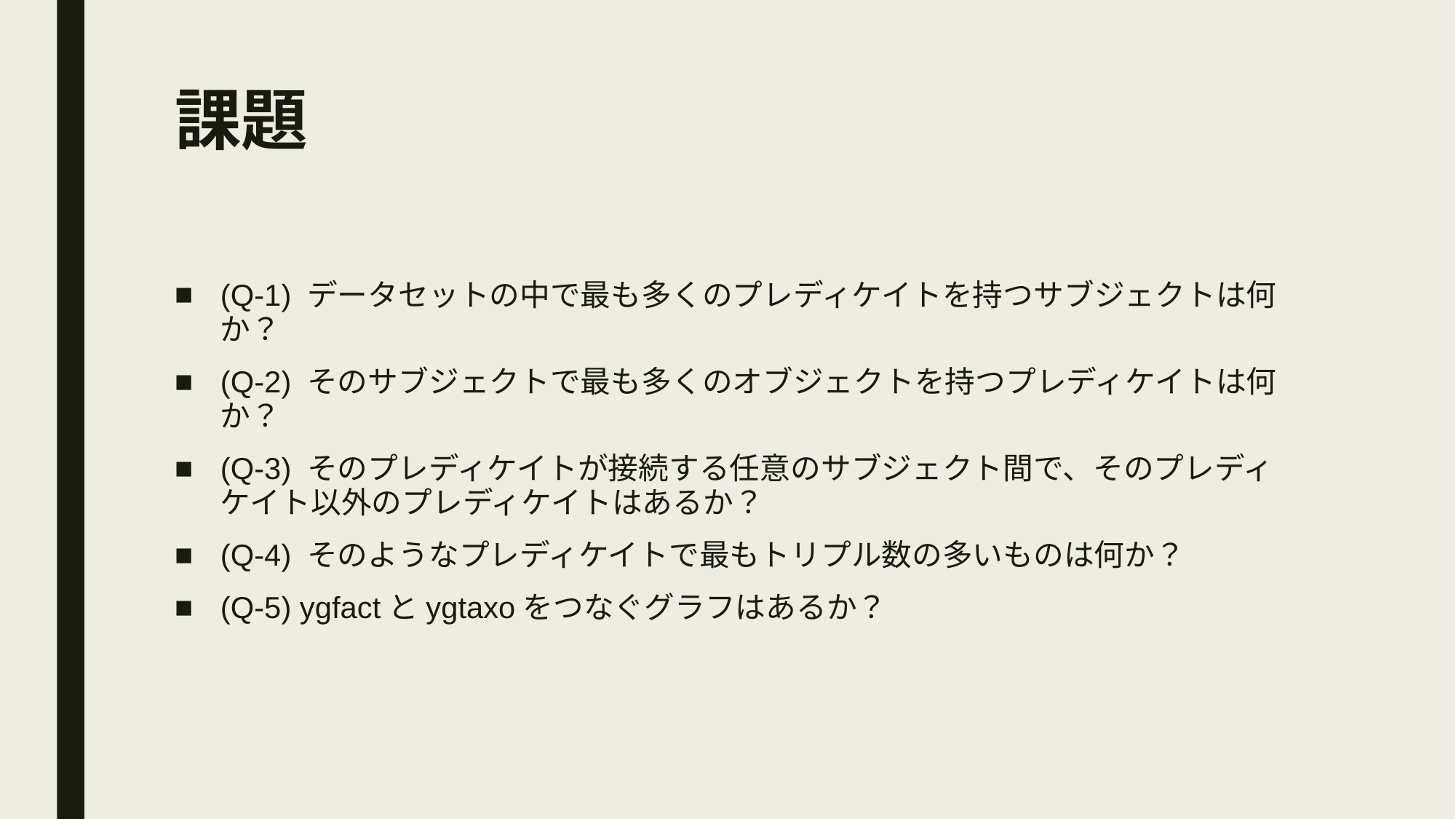

# 課題
(Q-1) データセットの中で最も多くのプレディケイトを持つサブジェクトは何か？
(Q-2) そのサブジェクトで最も多くのオブジェクトを持つプレディケイトは何か？
(Q-3) そのプレディケイトが接続する任意のサブジェクト間で、そのプレディケイト以外のプレディケイトはあるか？
(Q-4) そのようなプレディケイトで最もトリプル数の多いものは何か？
(Q-5) ygfactとygtaxoをつなぐグラフはあるか？